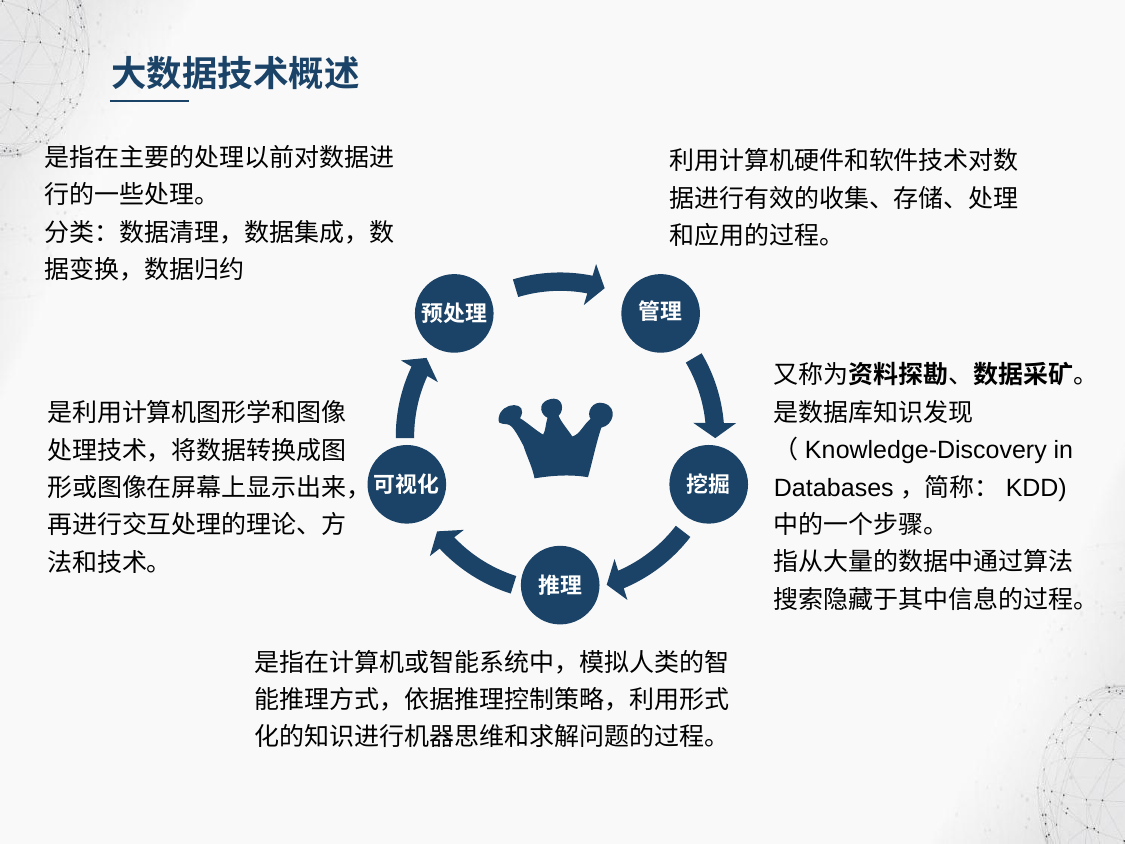

大数据技术概述
是指在主要的处理以前对数据进行的一些处理。
分类：数据清理，数据集成，数据变换，数据归约
利用计算机硬件和软件技术对数据进行有效的收集、存储、处理和应用的过程。

预处理

管理
又称为资料探勘、数据采矿。
是数据库知识发现（Knowledge-Discovery in Databases，简称：KDD)中的一个步骤。
指从大量的数据中通过算法搜索隐藏于其中信息的过程。
是利用计算机图形学和图像处理技术，将数据转换成图形或图像在屏幕上显示出来，再进行交互处理的理论、方法和技术。

可视化

挖掘

推理
是指在计算机或智能系统中，模拟人类的智能推理方式，依据推理控制策略，利用形式化的知识进行机器思维和求解问题的过程。